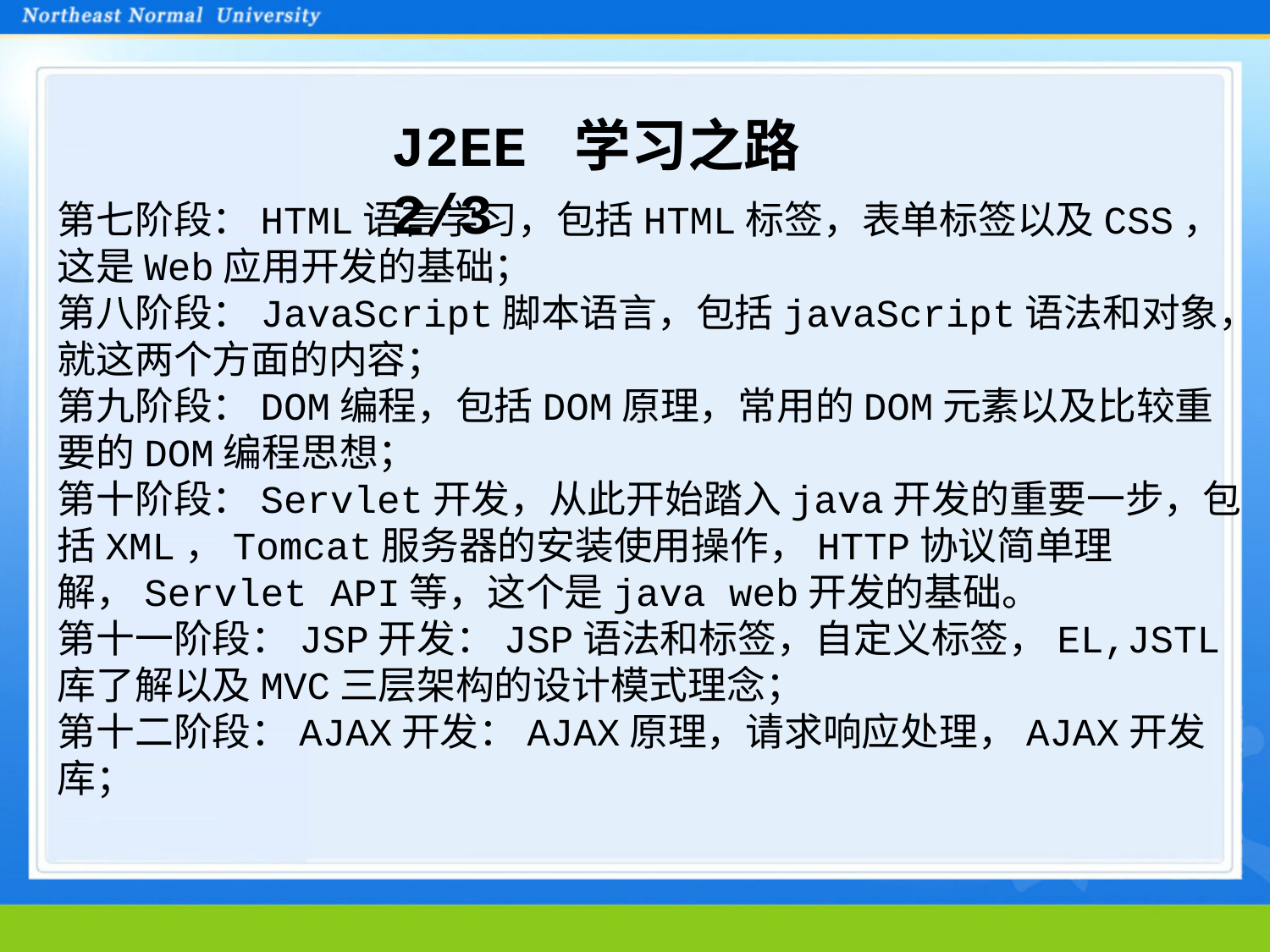

J2EE 学习之路 2/3
第七阶段：HTML语言学习，包括HTML标签，表单标签以及CSS，这是Web应用开发的基础；
第八阶段：JavaScript脚本语言，包括javaScript语法和对象，就这两个方面的内容；
第九阶段：DOM编程，包括DOM原理，常用的DOM元素以及比较重要的DOM编程思想；
第十阶段：Servlet开发，从此开始踏入java开发的重要一步，包括XML，Tomcat服务器的安装使用操作，HTTP协议简单理解，Servlet API等，这个是java web开发的基础。
第十一阶段：JSP开发：JSP语法和标签，自定义标签，EL,JSTL库了解以及MVC三层架构的设计模式理念；
第十二阶段：AJAX开发：AJAX原理，请求响应处理，AJAX开发库；